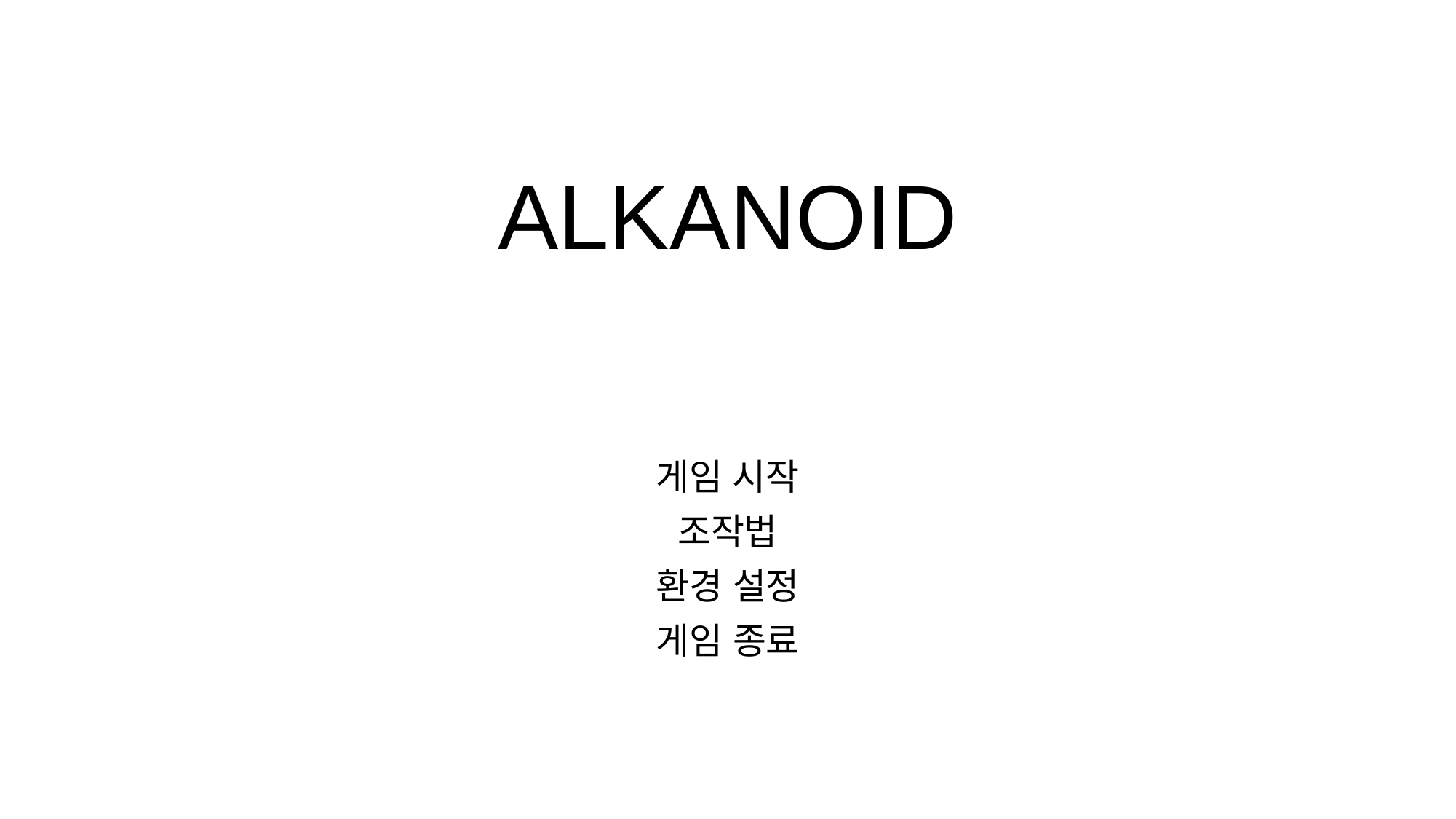

# ALKANOID
게임 시작
조작법
환경 설정
게임 종료